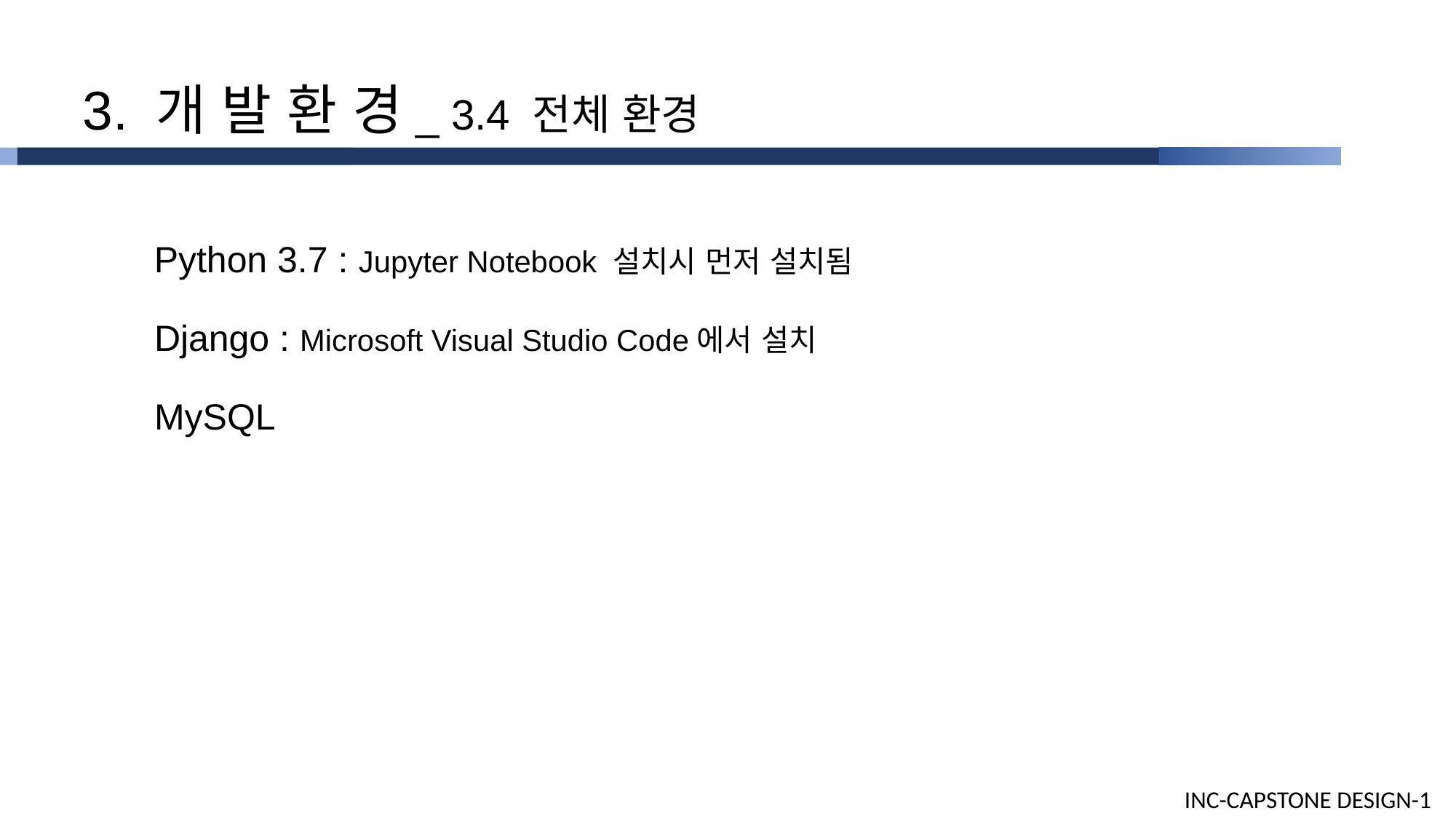

3. 개 발 환 경_ 3.4 전체 환경
Python 3.7 : Jupyter Notebook 설치시 먼저 설치됨
Django : Microsoft Visual Studio Code에서 설치
MySQL